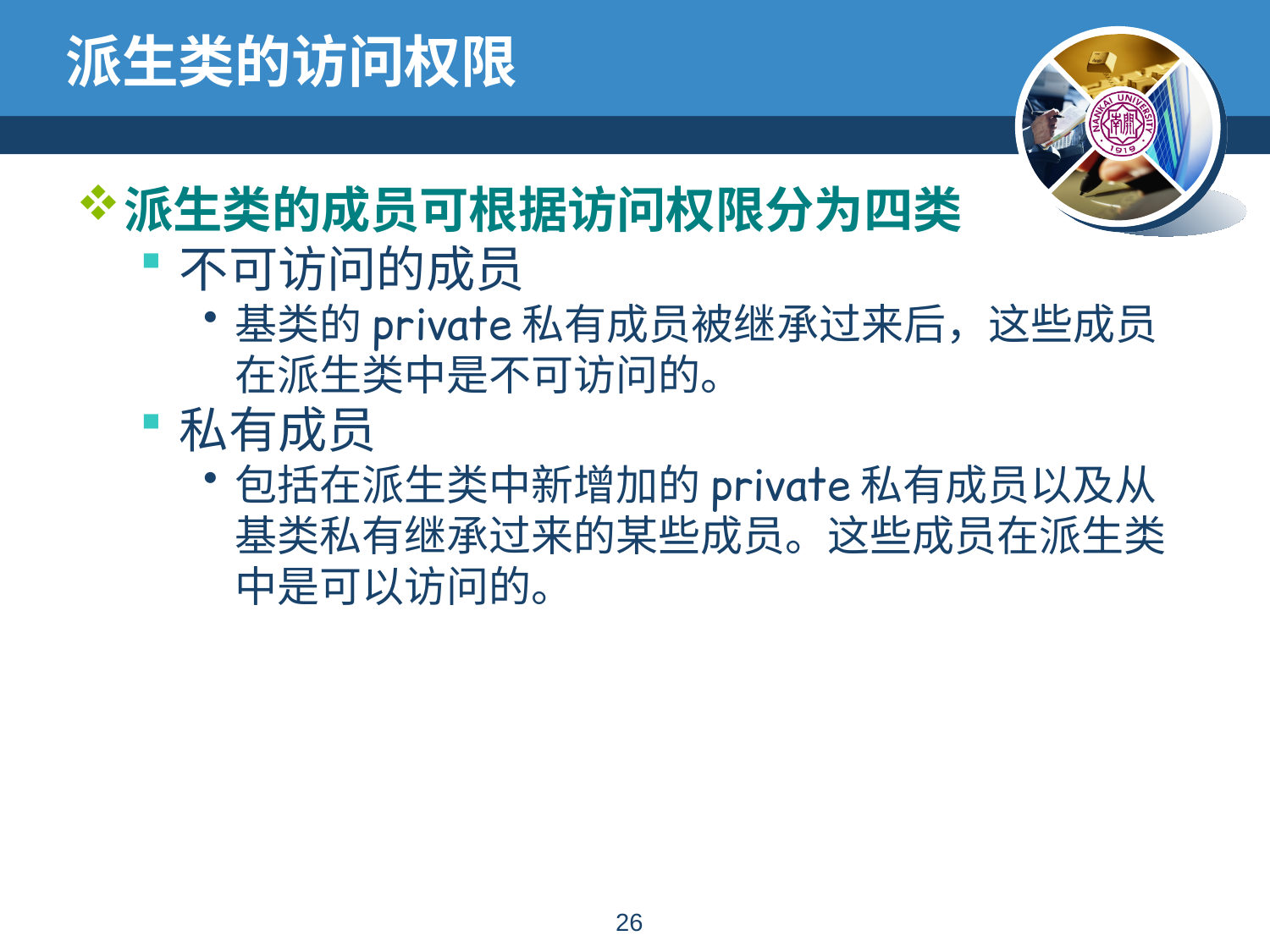

# 派生类的访问权限
派生类的成员可根据访问权限分为四类
不可访问的成员
基类的private私有成员被继承过来后，这些成员在派生类中是不可访问的。
私有成员
包括在派生类中新增加的private私有成员以及从基类私有继承过来的某些成员。这些成员在派生类中是可以访问的。
26